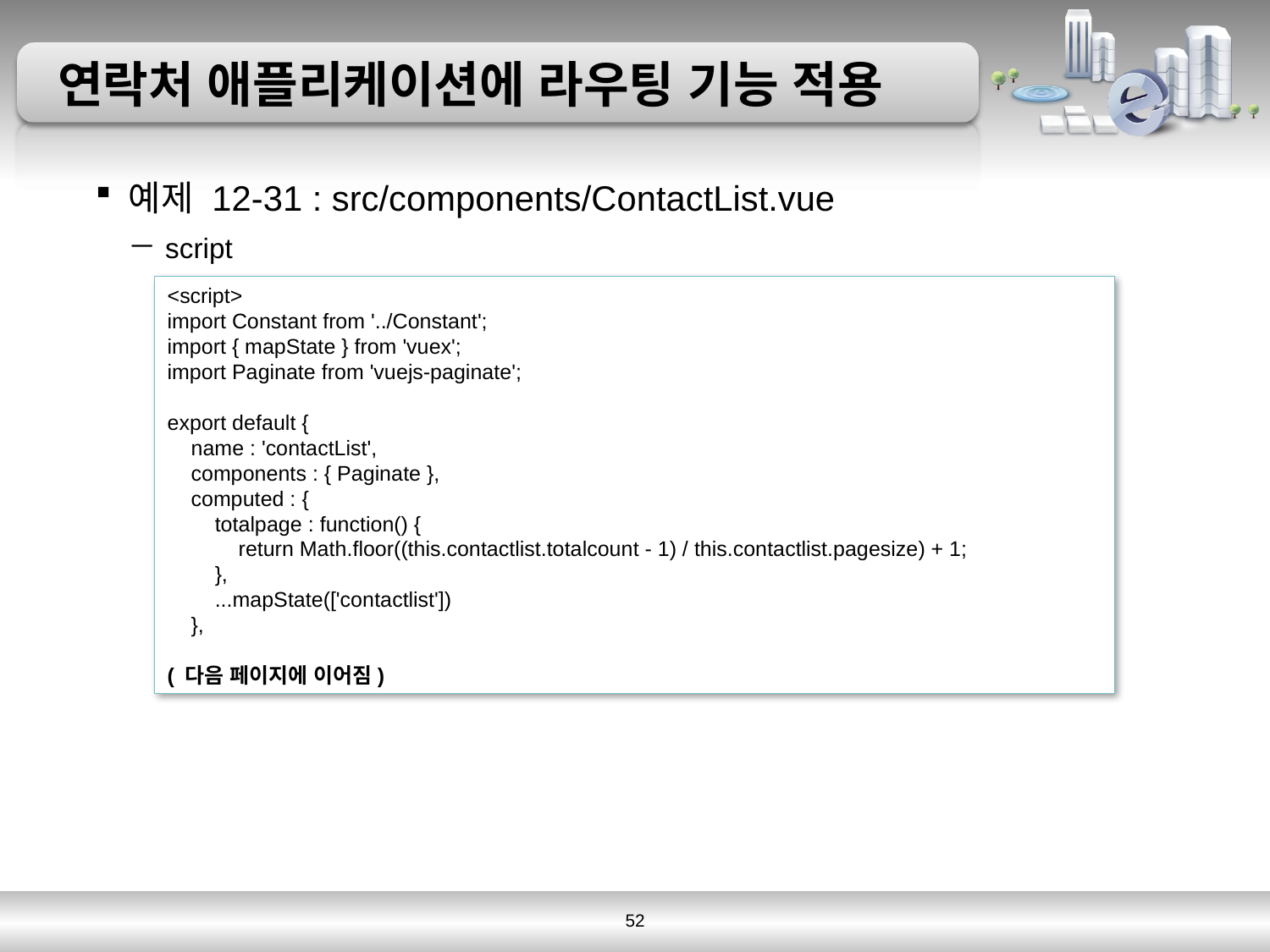

# 연락처 애플리케이션에 라우팅 기능 적용
예제 12-31 : src/components/ContactList.vue
script
<script>
import Constant from '../Constant';
import { mapState } from 'vuex';
import Paginate from 'vuejs-paginate';

export default {
    name : 'contactList',
    components : { Paginate },
    computed : {
        totalpage : function() {
            return Math.floor((this.contactlist.totalcount - 1) / this.contactlist.pagesize) + 1;
        },
        ...mapState(['contactlist'])
    },

( 다음 페이지에 이어짐)